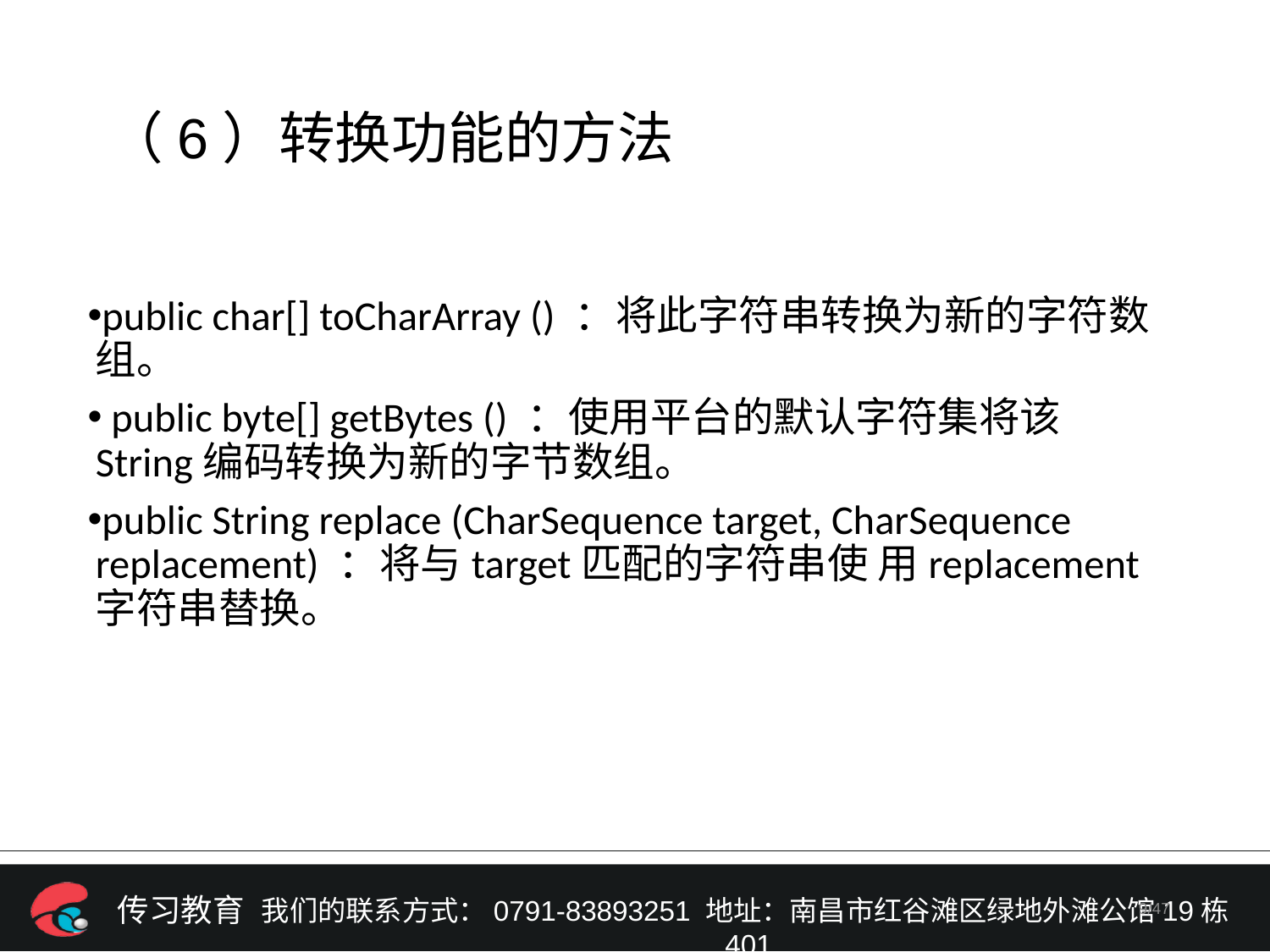

（6）转换功能的方法

public char[] toCharArray () ：将此字符串转换为新的字符数组。
 public byte[] getBytes () ：使用平台的默认字符集将该 String编码转换为新的字节数组。
public String replace (CharSequence target, CharSequence replacement) ：将与target匹配的字符串使 用replacement字符串替换。
9/47